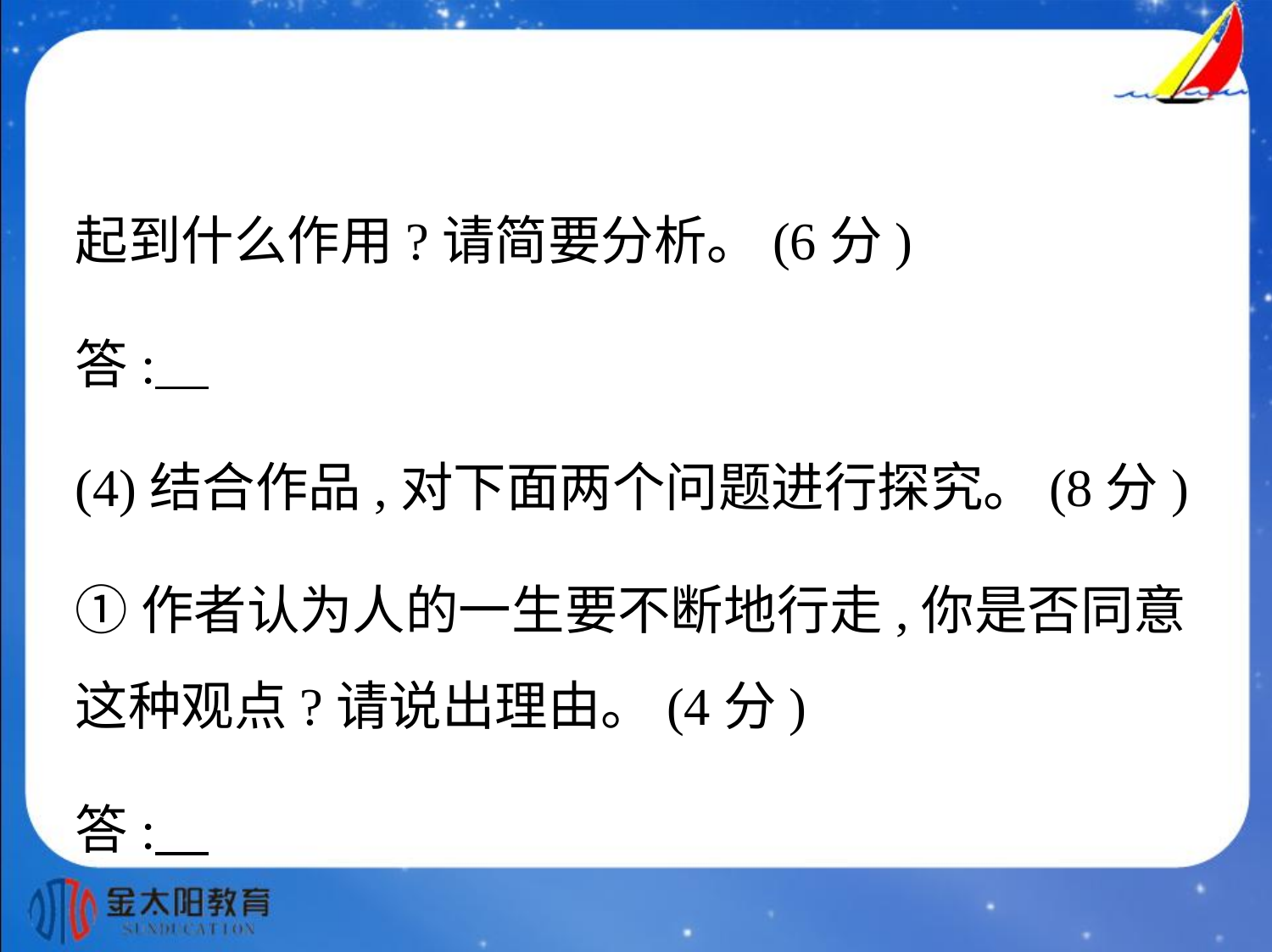

起到什么作用?请简要分析。(6分)
答:
(4)结合作品,对下面两个问题进行探究。(8分)
①作者认为人的一生要不断地行走,你是否同意
这种观点?请说出理由。(4分)
答: